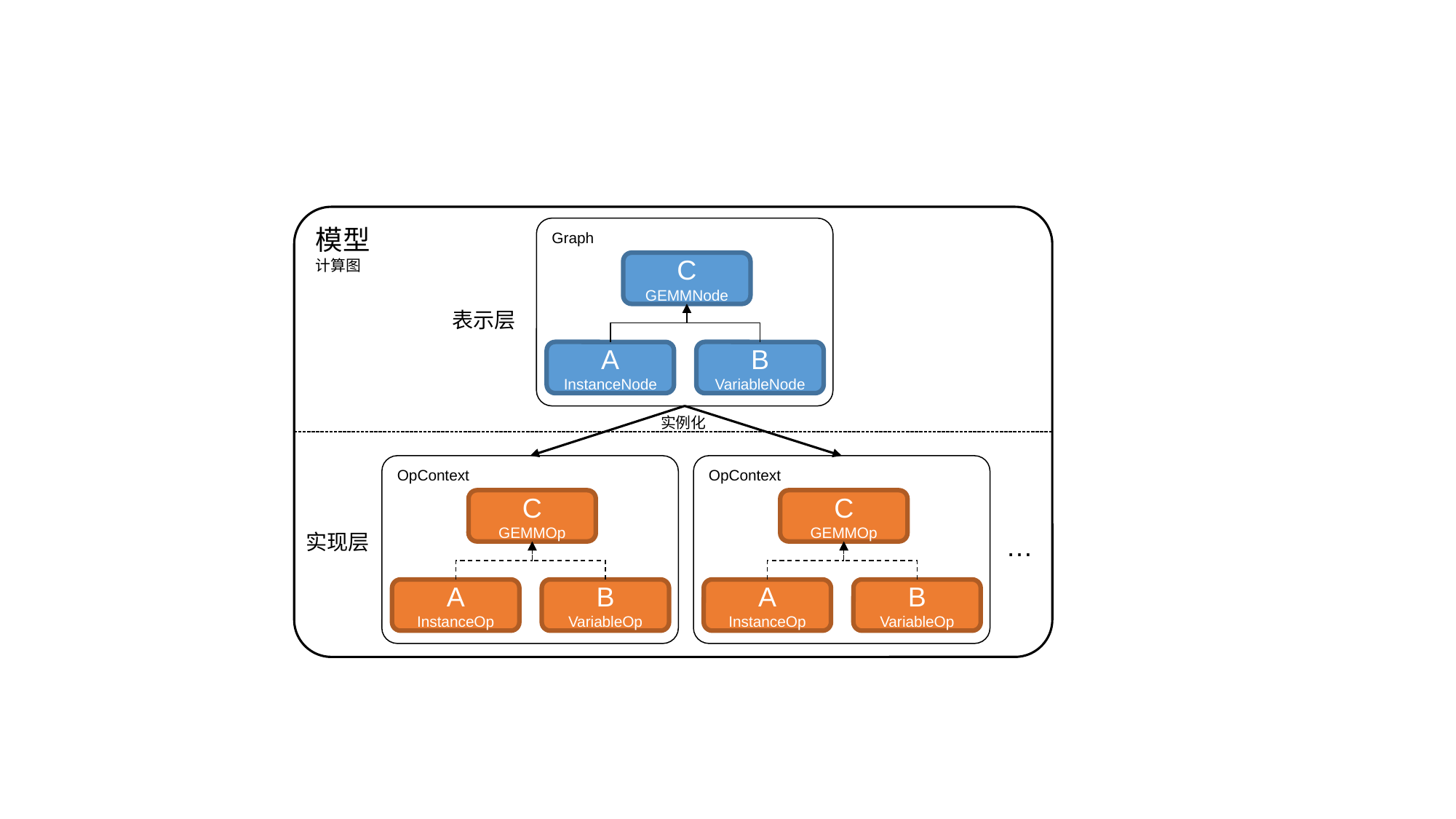

模型
计算图
Graph
C
GEMMNode
表示层
A
InstanceNode
B
VariableNode
实例化
OpContext
OpContext
C
GEMMOp
C
GEMMOp
实现层
…
A
InstanceOp
B
VariableOp
A
InstanceOp
B
VariableOp